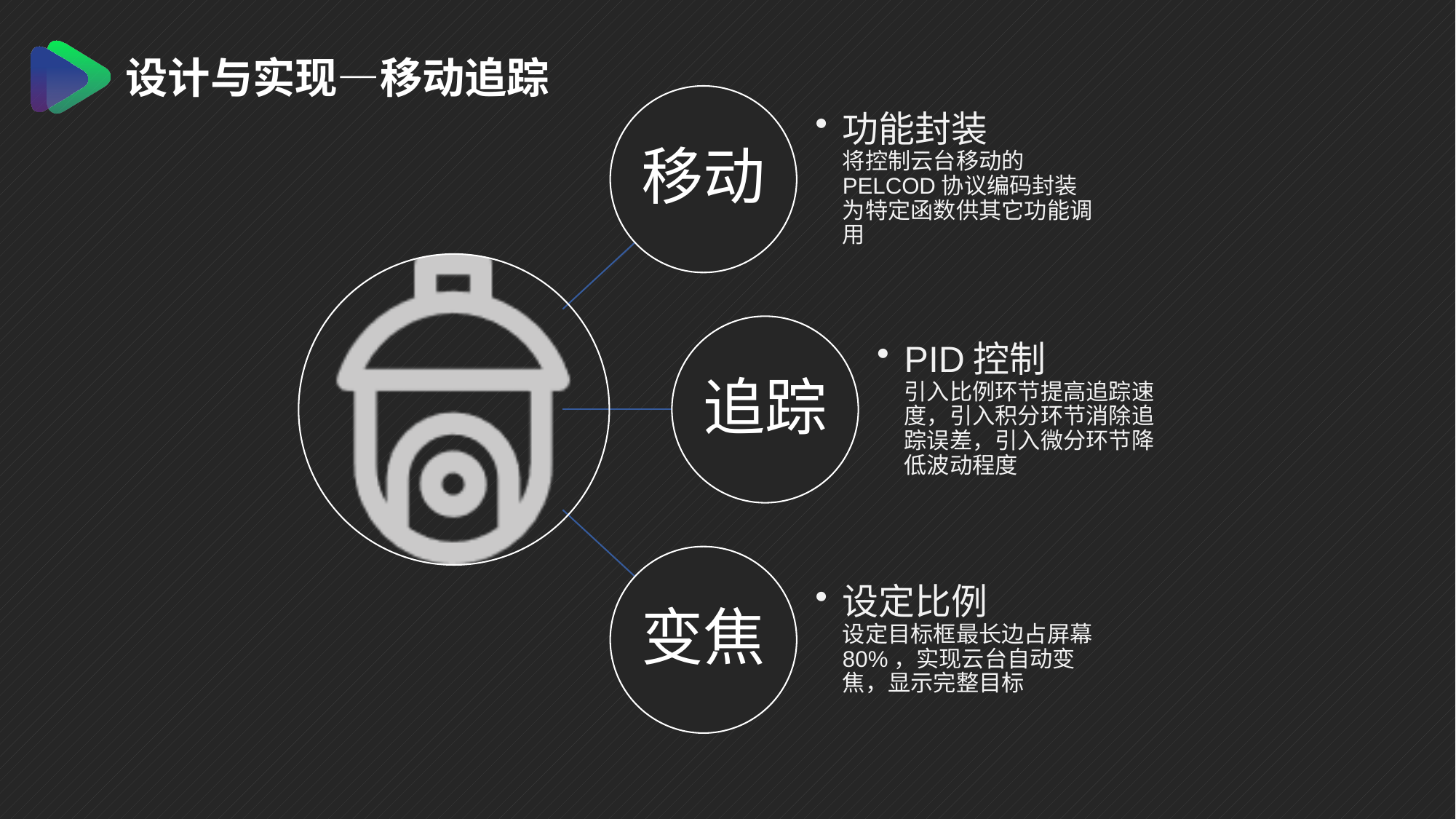

设计与实现—移动追踪
移动
功能封装
将控制云台移动的PELCOD协议编码封装为特定函数供其它功能调用
追踪
PID控制
引入比例环节提高追踪速度，引入积分环节消除追踪误差，引入微分环节降低波动程度
变焦
设定比例
设定目标框最长边占屏幕80%，实现云台自动变焦，显示完整目标